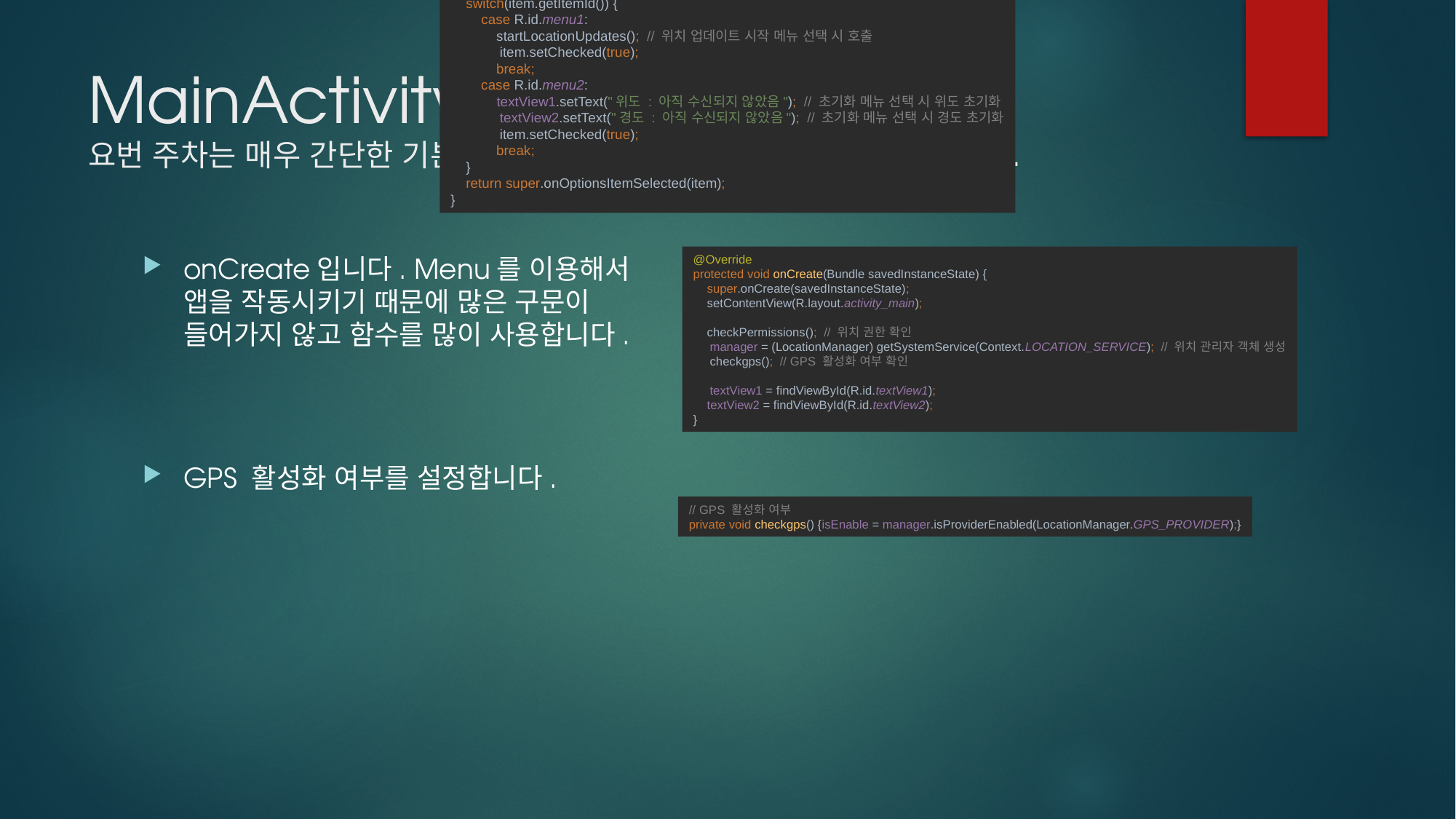

@Override
public boolean onCreateOptionsMenu(Menu menu) {
    MenuInflater inflater = getMenuInflater();
    inflater.inflate(R.menu.menu, menu);
    return true;
}
@Override
public boolean onOptionsItemSelected(@NonNull MenuItem item) {
    switch(item.getItemId()) {
        case R.id.menu1:
            startLocationUpdates();  // 위치 업데이트 시작 메뉴 선택 시 호출
            item.setChecked(true);
            break;
        case R.id.menu2:
            textView1.setText("위도 : 아직 수신되지 않았음");  // 초기화 메뉴 선택 시 위도 초기화
            textView2.setText("경도 : 아직 수신되지 않았음");  // 초기화 메뉴 선택 시 경도 초기화
            item.setChecked(true);
            break;
    }
    return super.onOptionsItemSelected(item);
}
# MainActivity 요번 주차는 매우 간단한 기본 설명이므로 자세한 설명은 쓰지 않겠습니다.

@Override
protected void onCreate(Bundle savedInstanceState) {
    super.onCreate(savedInstanceState);
    setContentView(R.layout.activity_main);
    checkPermissions();  // 위치 권한 확인
    manager = (LocationManager) getSystemService(Context.LOCATION_SERVICE);  // 위치 관리자 객체 생성
    checkgps();  // GPS 활성화 여부 확인
    textView1 = findViewById(R.id.textView1);
    textView2 = findViewById(R.id.textView2);
}
onCreate입니다. Menu를 이용해서 앱을 작동시키기 때문에 많은 구문이 들어가지 않고 함수를 많이 사용합니다.

GPS 활성화 여부를 설정합니다.

// GPS 활성화 여부
private void checkgps() {isEnable = manager.isProviderEnabled(LocationManager.GPS_PROVIDER);}